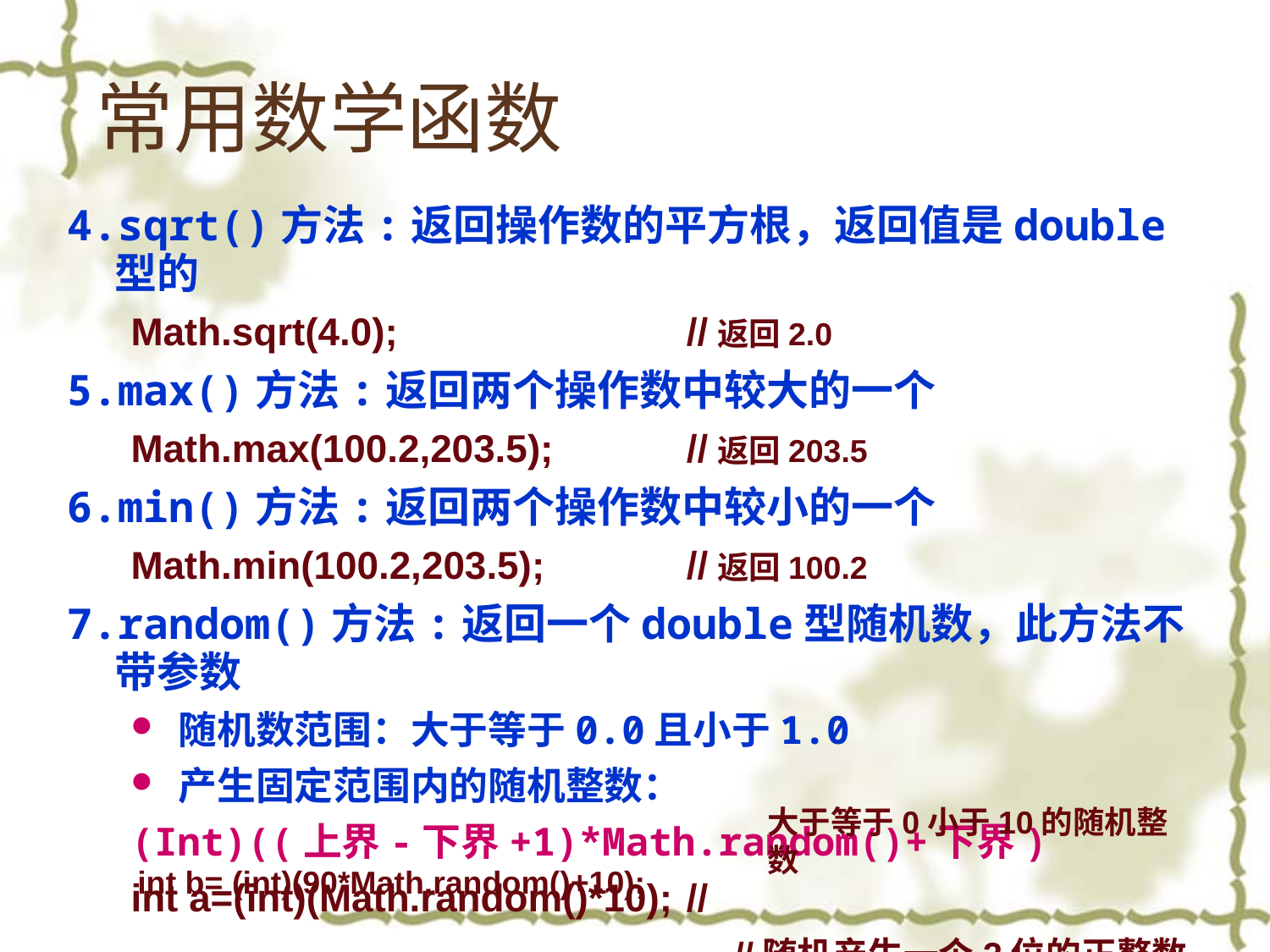

# 常用数学函数
sqrt()方法:返回操作数的平方根，返回值是double型的
Math.sqrt(4.0);			//返回2.0
max()方法:返回两个操作数中较大的一个
Math.max(100.2,203.5);		//返回203.5
min()方法:返回两个操作数中较小的一个
Math.min(100.2,203.5);		//返回100.2
random()方法:返回一个double型随机数，此方法不带参数
随机数范围：大于等于0.0且小于1.0
产生固定范围内的随机整数：
(Int)((上界-下界+1)*Math.random()+下界)
int a=(int)(Math.random()*10);	//
                                                        //随机产生一个2位的正整数

大于等于0小于10的随机整数
int b= (int)(90*Math.random()+10);